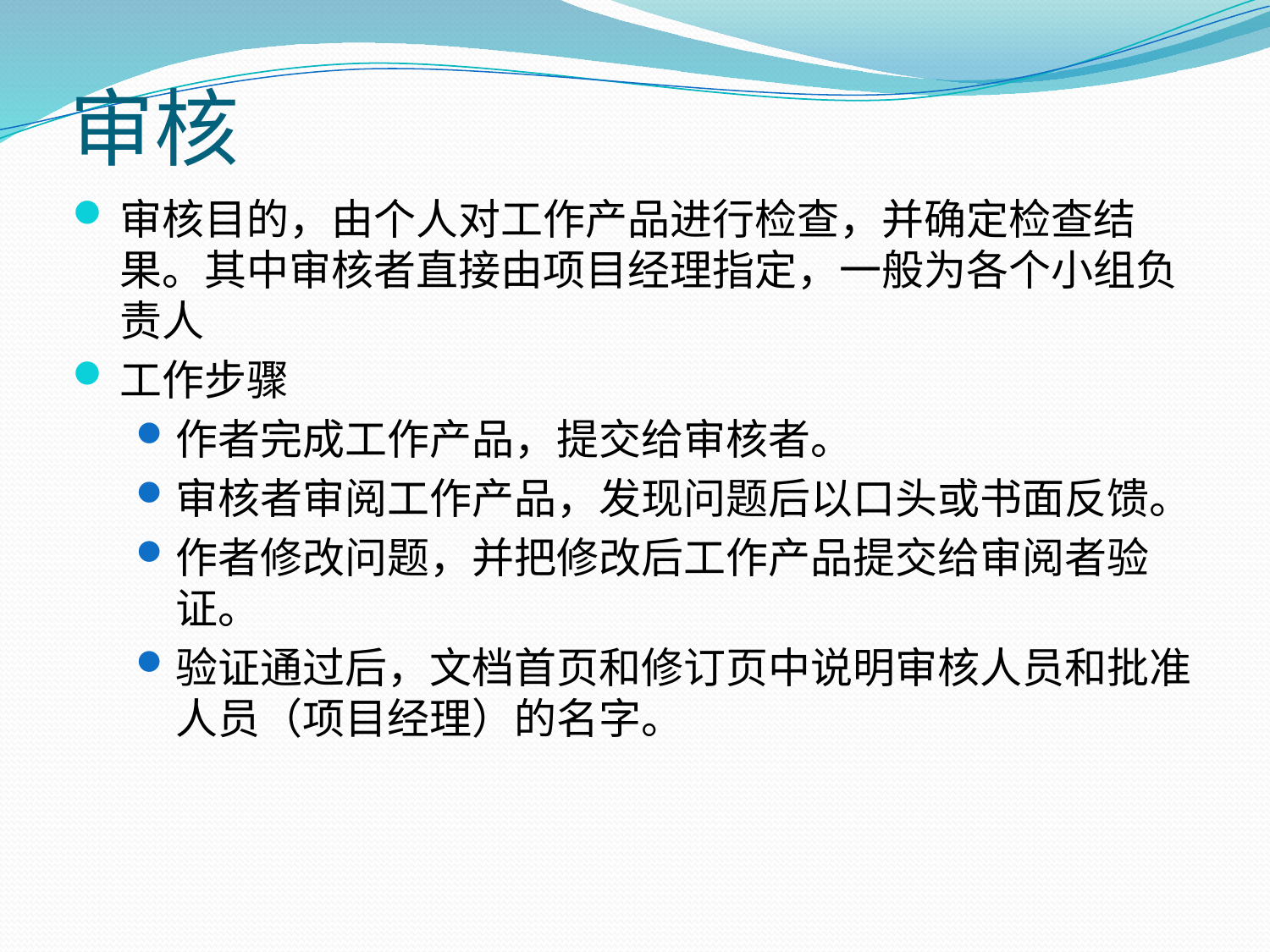

审核
审核目的，由个人对工作产品进行检查，并确定检查结果。其中审核者直接由项目经理指定，一般为各个小组负责人
工作步骤
作者完成工作产品，提交给审核者。
审核者审阅工作产品，发现问题后以口头或书面反馈。
作者修改问题，并把修改后工作产品提交给审阅者验证。
验证通过后，文档首页和修订页中说明审核人员和批准人员（项目经理）的名字。